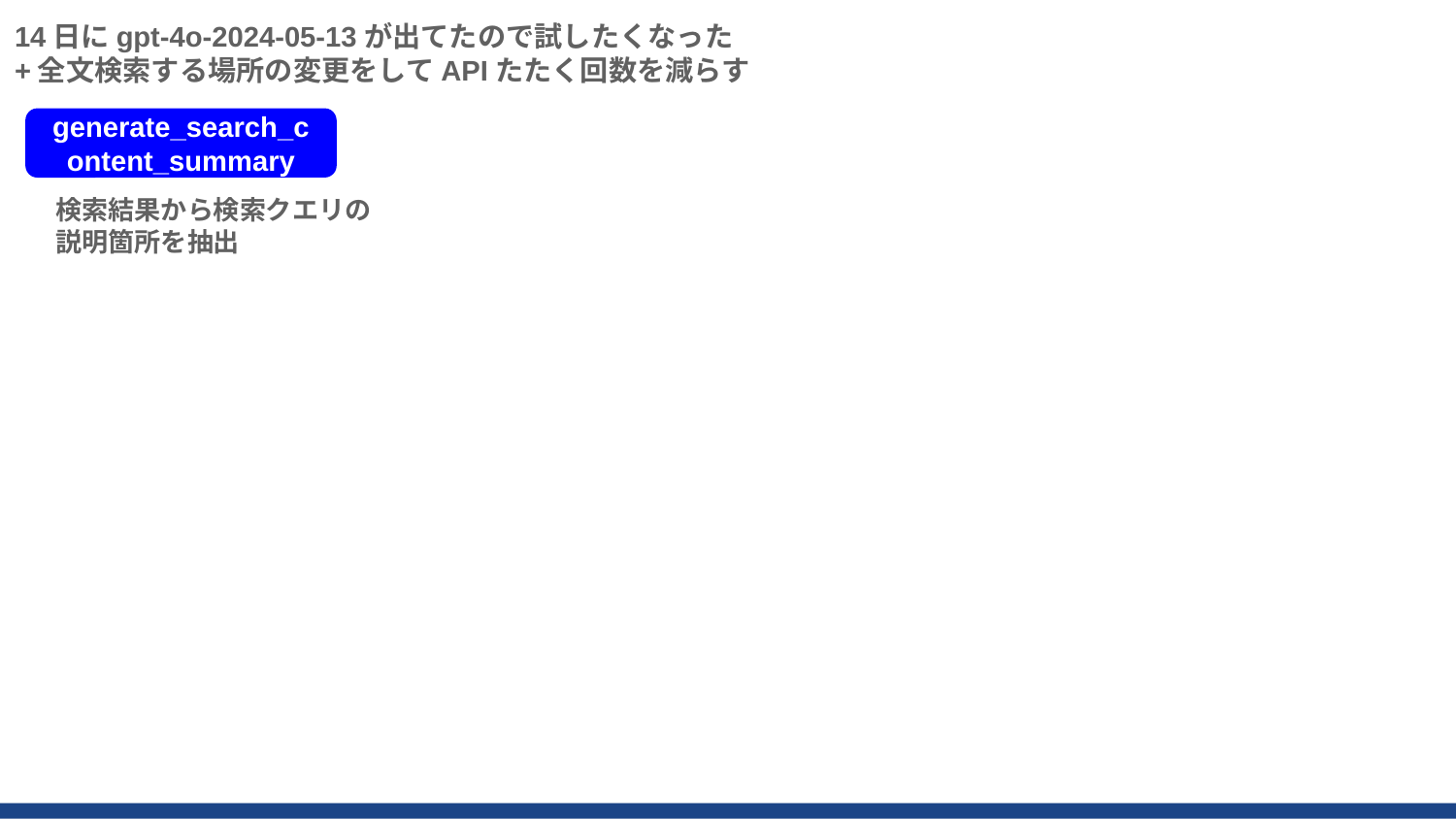

14日にgpt-4o-2024-05-13が出てたので試したくなった
+全文検索する場所の変更をしてAPIたたく回数を減らす
generate_search_content_summary
検索結果から検索クエリの説明箇所を抽出